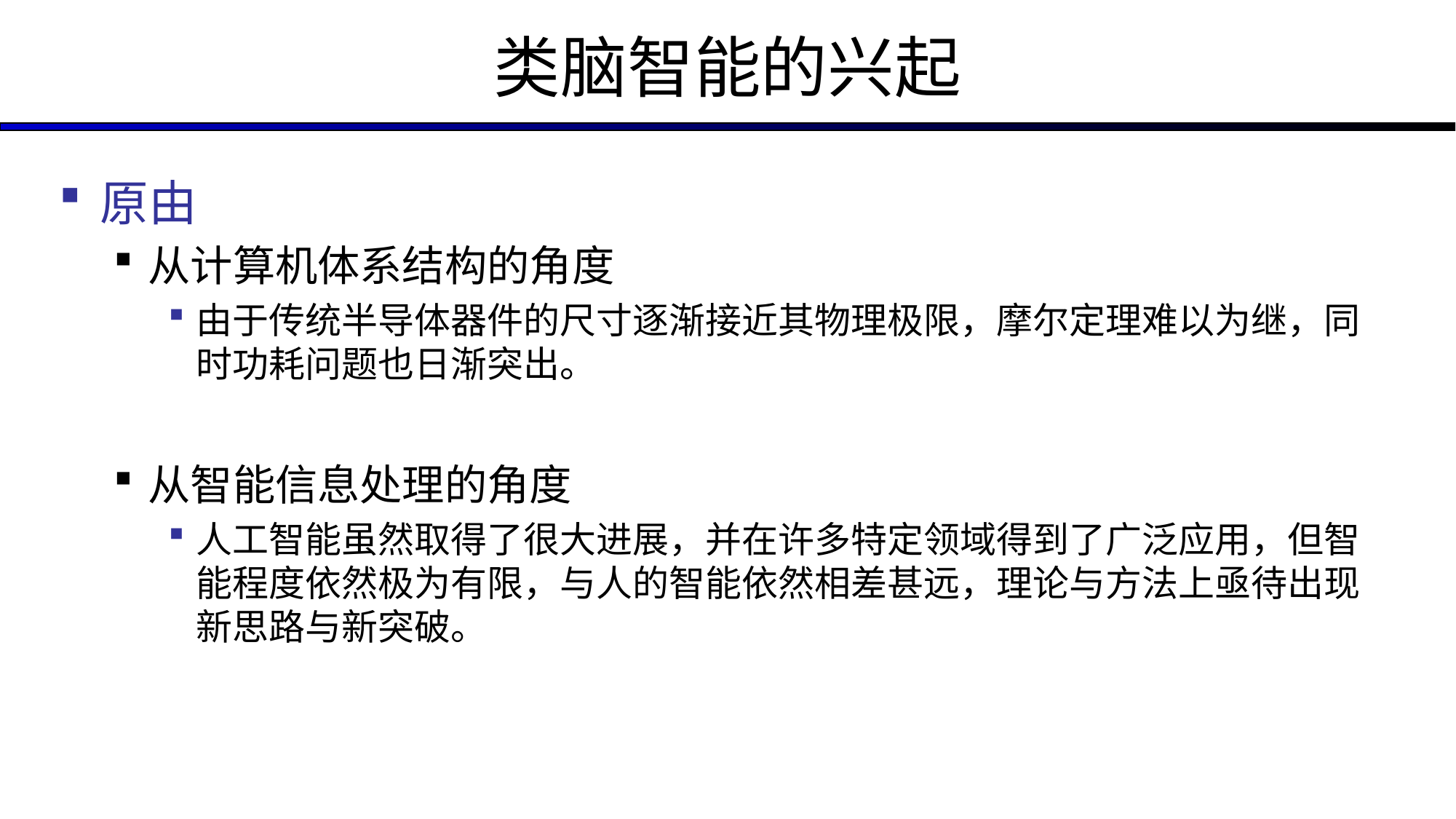

# 类脑智能的兴起
原由
从计算机体系结构的角度
由于传统半导体器件的尺寸逐渐接近其物理极限，摩尔定理难以为继，同时功耗问题也日渐突出。

从智能信息处理的角度
人工智能虽然取得了很大进展，并在许多特定领域得到了广泛应用，但智能程度依然极为有限，与人的智能依然相差甚远，理论与方法上亟待出现新思路与新突破。